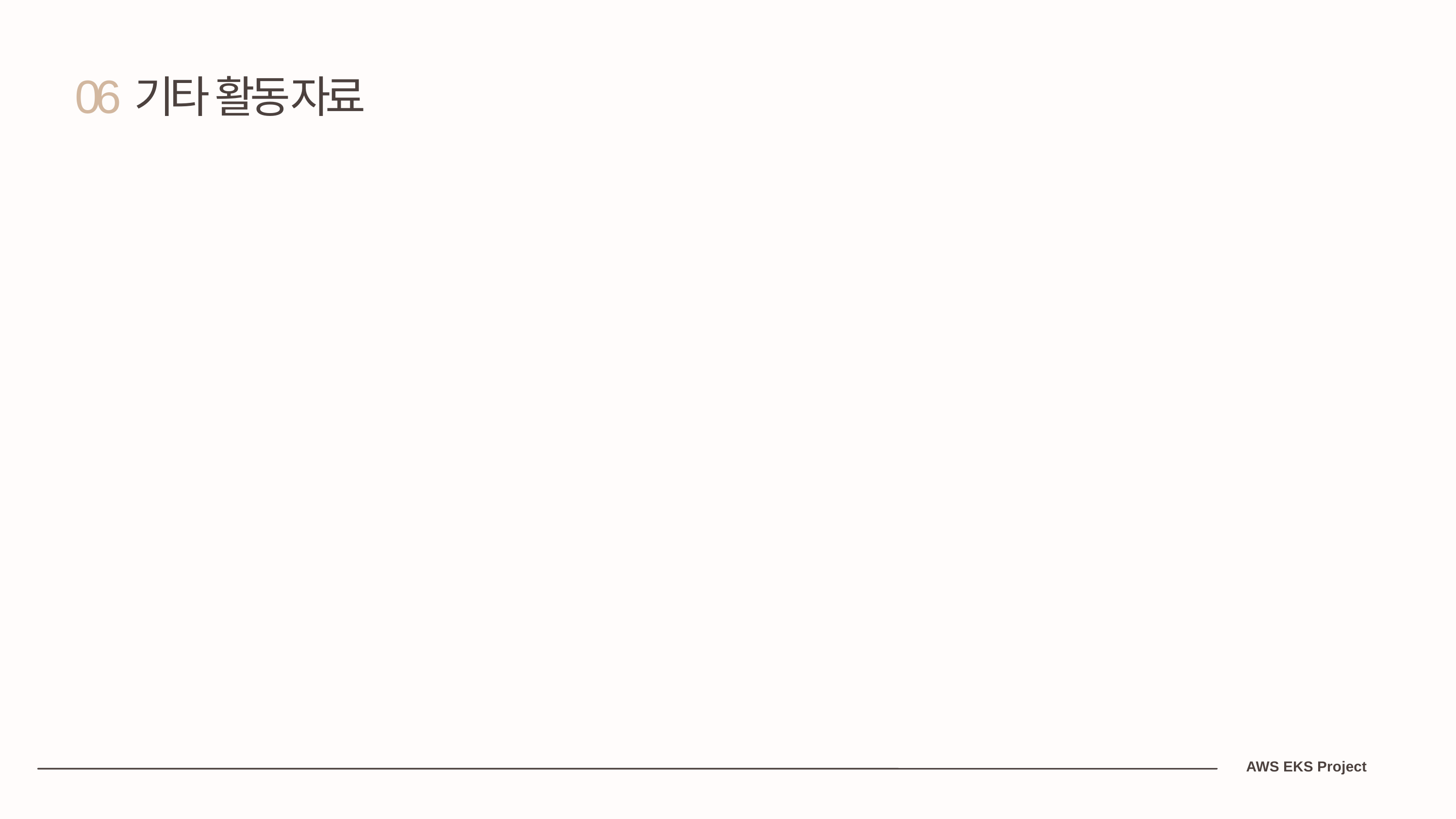

06
기타  활동 자료
AWS EKS Project